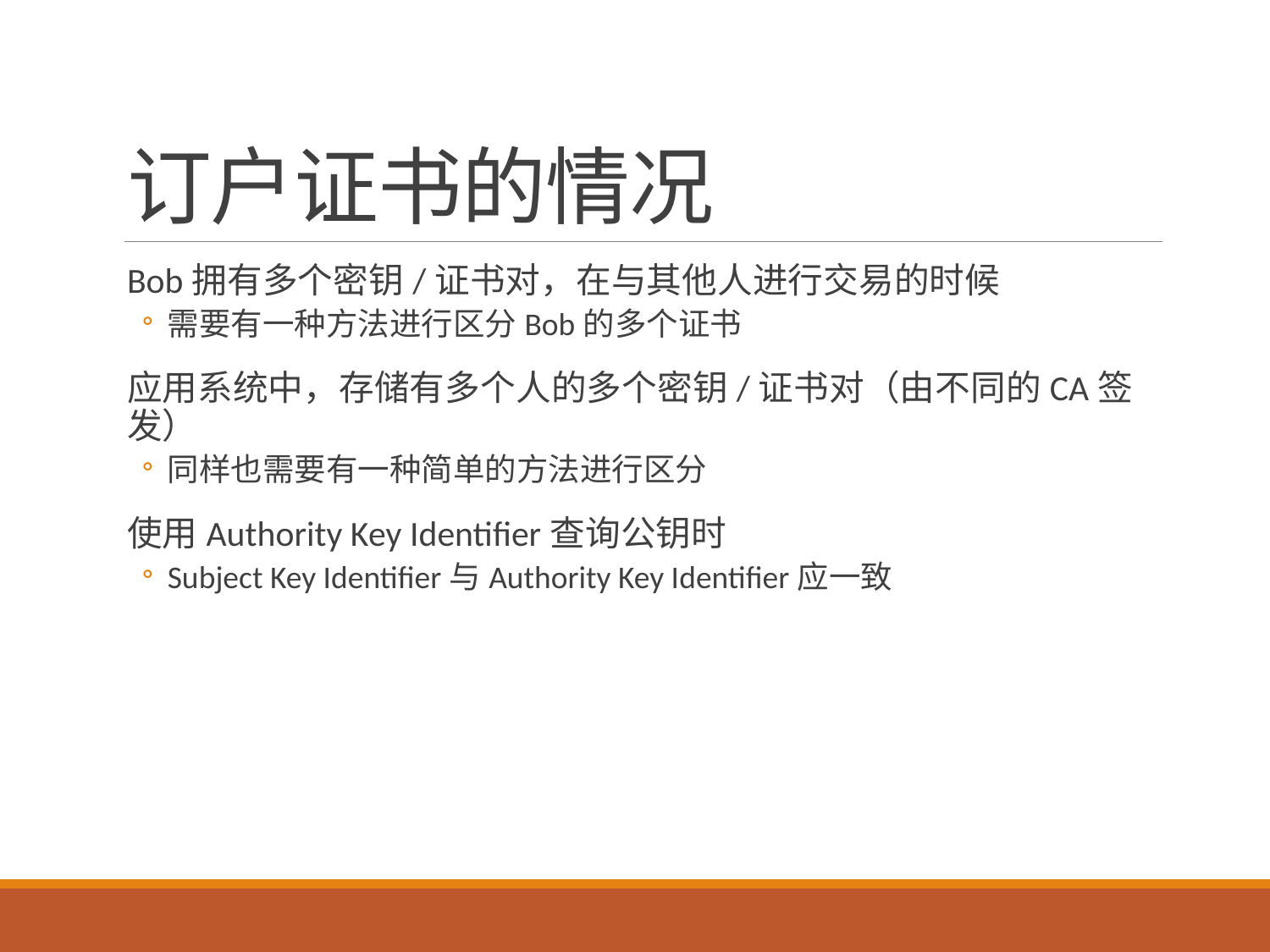

# 订户证书的情况
Bob拥有多个密钥/证书对，在与其他人进行交易的时候
需要有一种方法进行区分Bob的多个证书
应用系统中，存储有多个人的多个密钥/证书对（由不同的CA签发）
同样也需要有一种简单的方法进行区分
使用Authority Key Identifier查询公钥时
Subject Key Identifier与Authority Key Identifier应一致

35